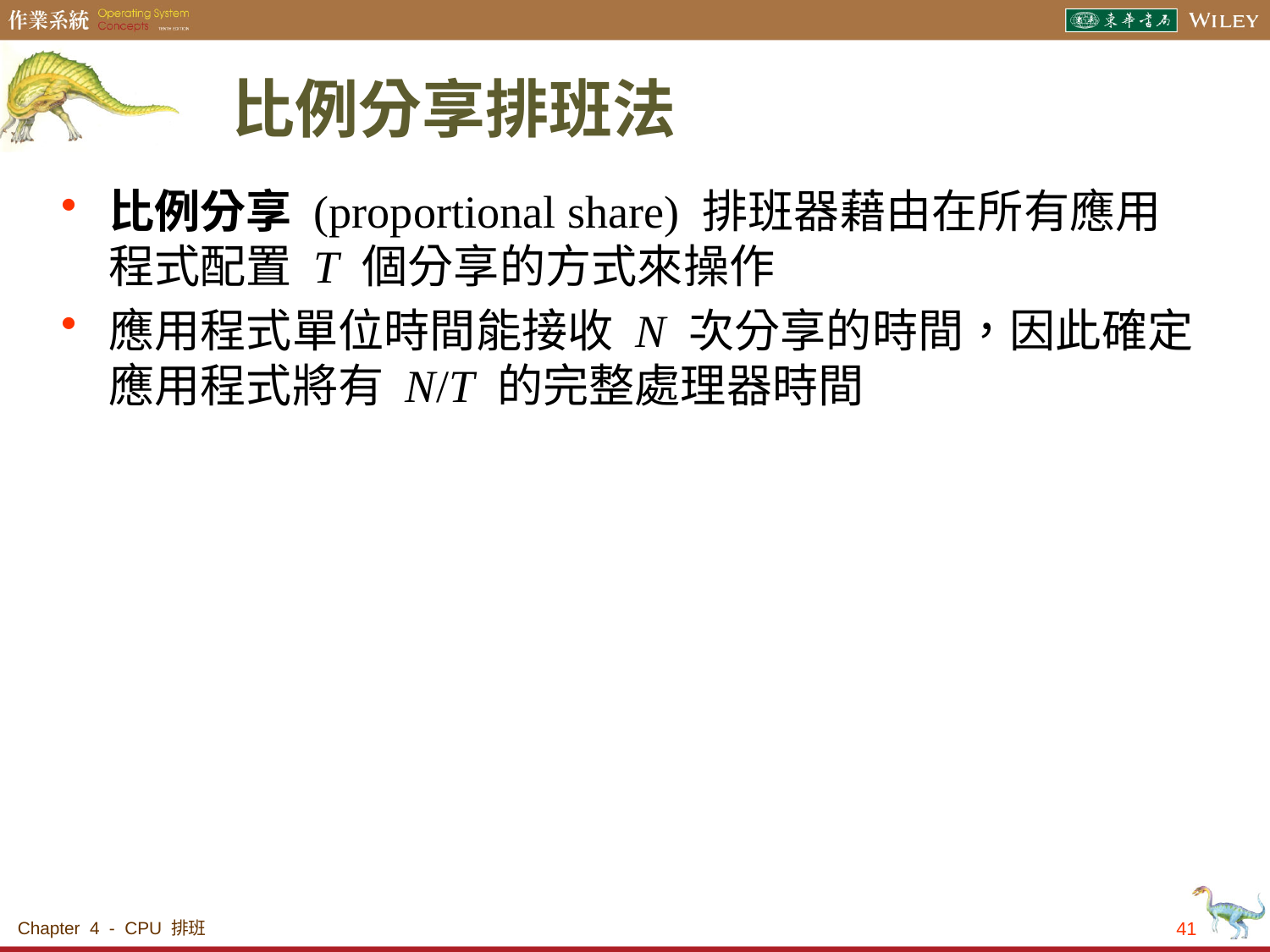

# 比例分享排班法
比例分享 (proportional share) 排班器藉由在所有應用程式配置 T 個分享的方式來操作
應用程式單位時間能接收 N 次分享的時間，因此確定應用程式將有 N/T 的完整處理器時間
Chapter  4  -  CPU 排班
41